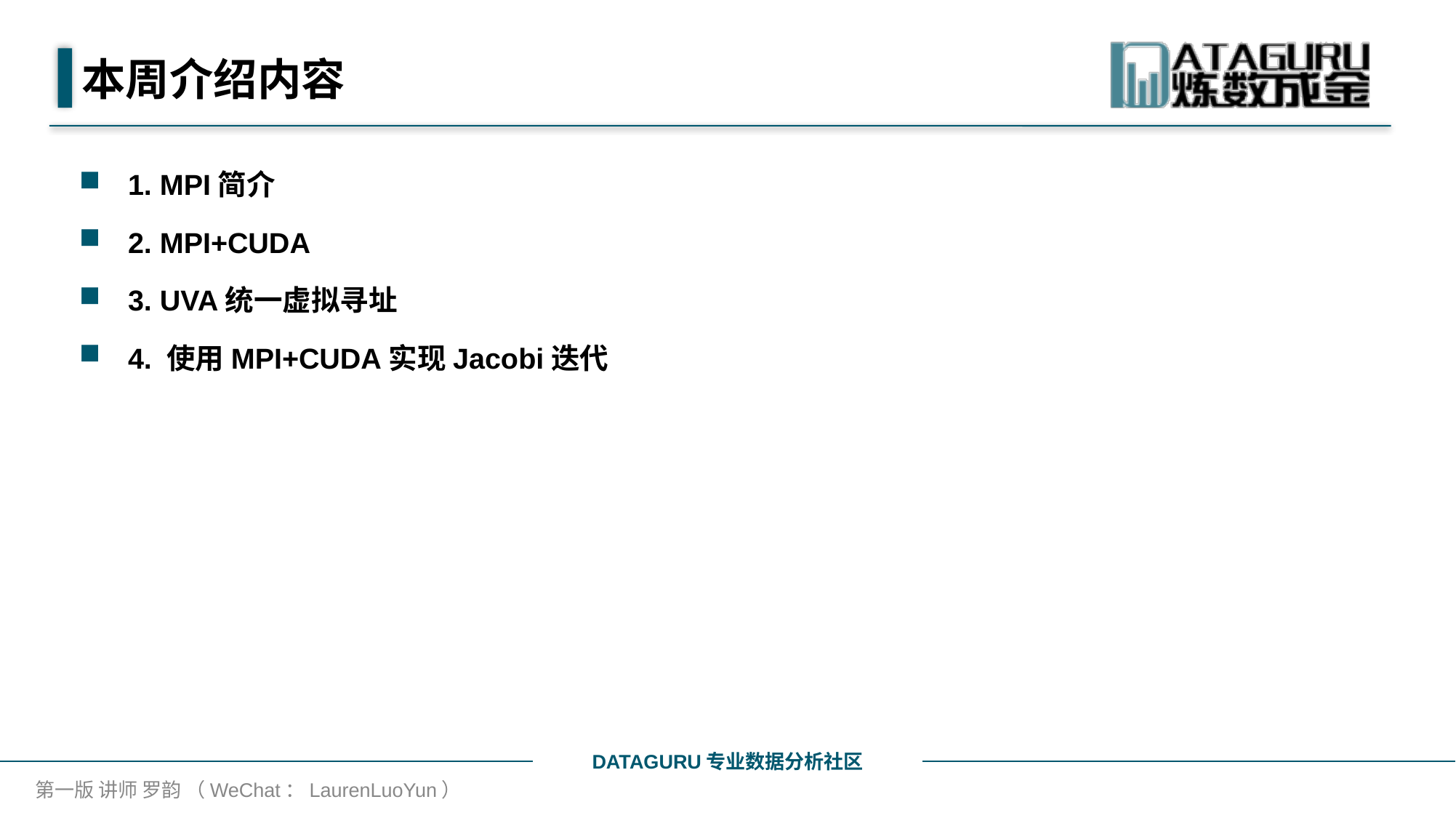

# 本周介绍内容
1. MPI简介
2. MPI+CUDA
3. UVA统一虚拟寻址
4. 使用MPI+CUDA实现Jacobi迭代